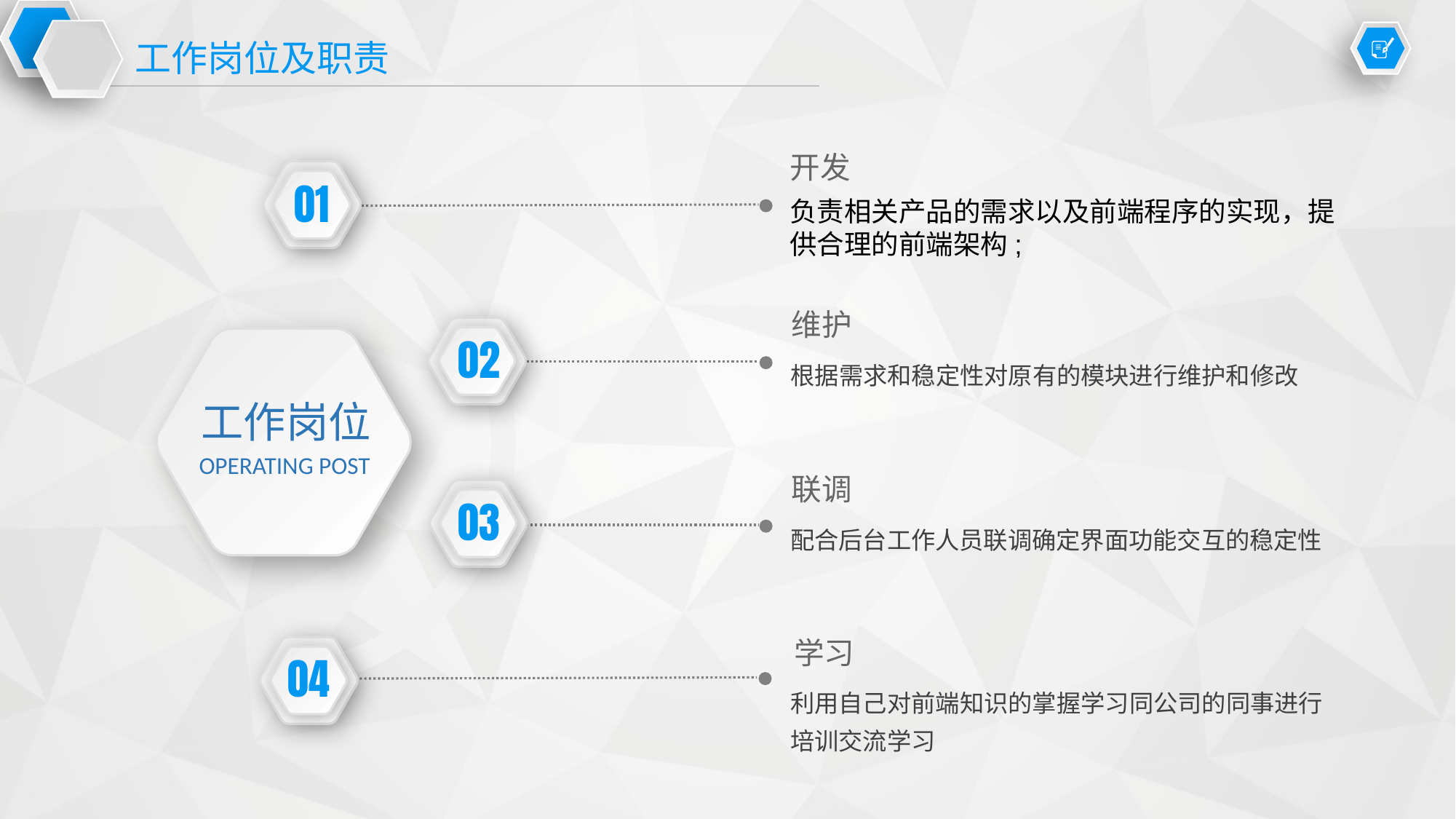

工作岗位及职责
开发
负责相关产品的需求以及前端程序的实现，提供合理的前端架构;

01

维护
根据需求和稳定性对原有的模块进行维护和修改

02

工作岗位
OPERATING POST
联调
配合后台工作人员联调确定界面功能交互的稳定性

03

学习
利用自己对前端知识的掌握学习同公司的同事进行培训交流学习

04